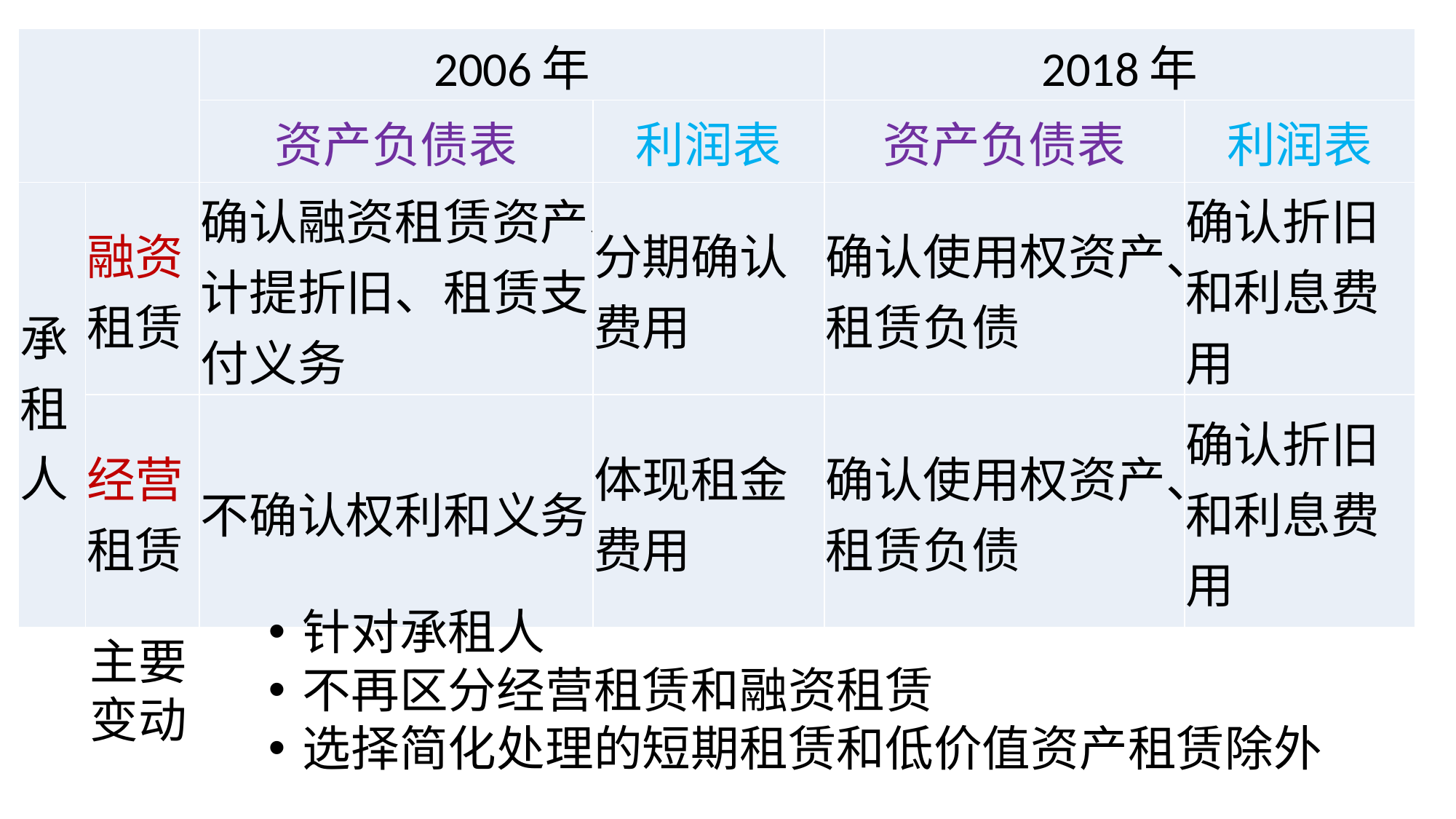

|  |  | 2006年 |  | 2018年 |  |
| --- | --- | --- | --- | --- | --- |
|  |  | 资产负债表 | 利润表 | 资产负债表 | 利润表 |
| 承 租 人 | 融资 租赁 | 确认融资租赁资产、计提折旧、租赁支付义务 | 分期确认费用 | 确认使用权资产、租赁负债 | 确认折旧和利息费用 |
|  | 经营 租赁 | 不确认权利和义务 | 体现租金费用 | 确认使用权资产、租赁负债 | 确认折旧和利息费用 |
针对承租人
不再区分经营租赁和融资租赁
选择简化处理的短期租赁和低价值资产租赁除外
主要
变动